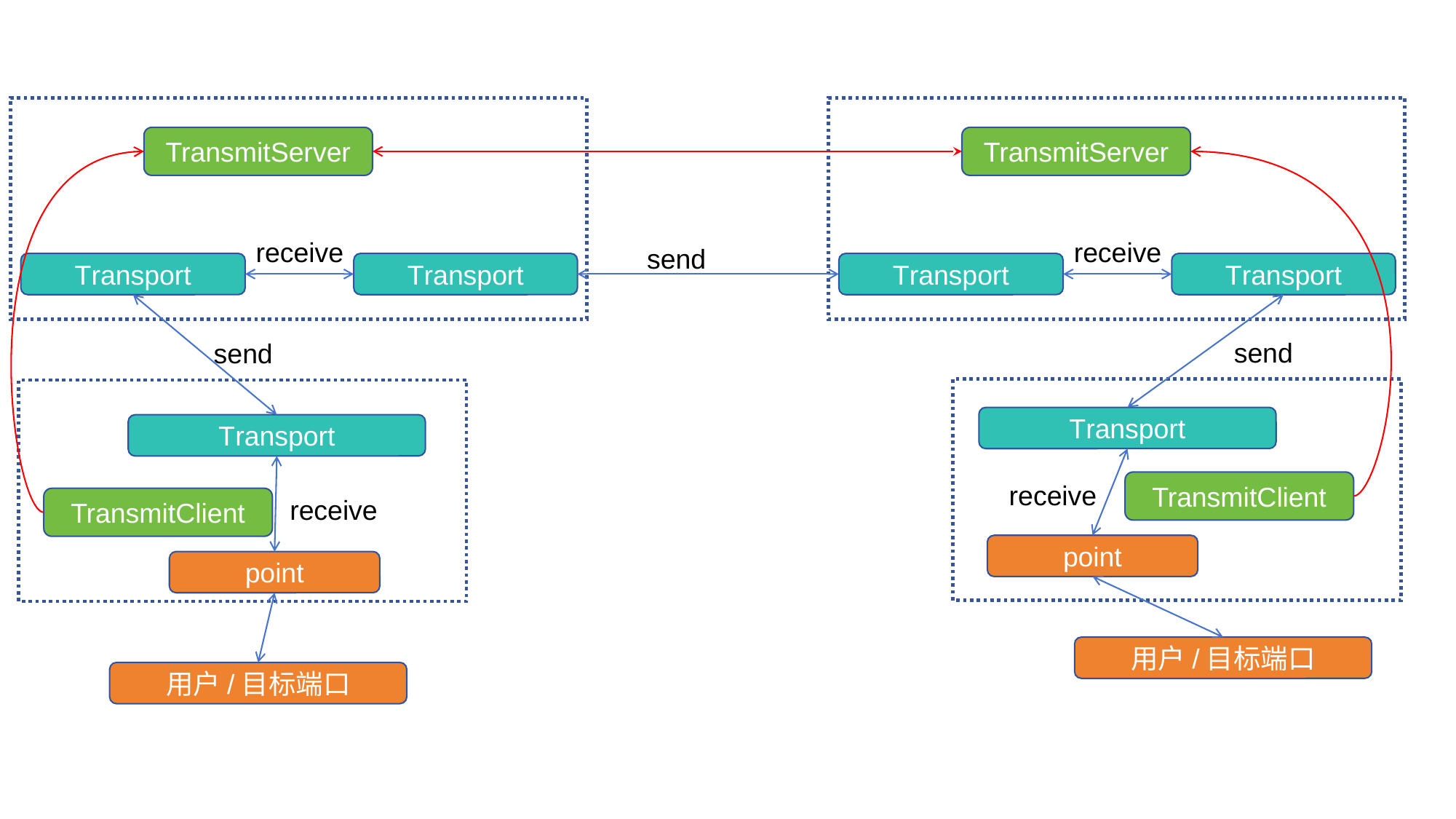

TransmitServer
TransmitServer
receive
receive
send
Transport
Transport
Transport
Transport
send
send

Transport
Transport
TransmitClient
receive
receive
TransmitClient
point
point
用户/目标端口
用户/目标端口